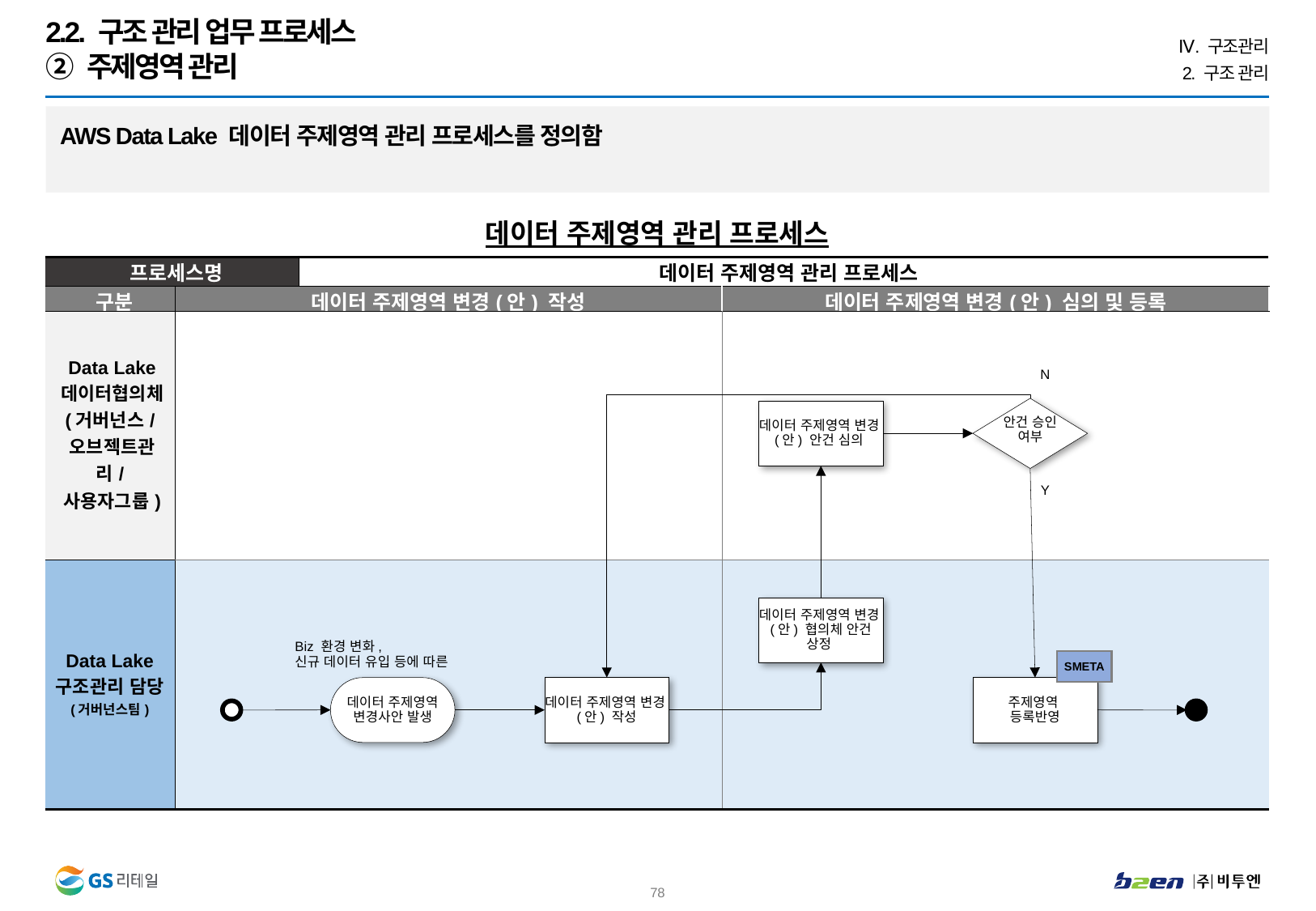

2.2. 구조 관리 업무 프로세스
② 주제영역 관리
Ⅳ. 구조관리
2. 구조 관리
AWS Data Lake 데이터 주제영역 관리 프로세스를 정의함
데이터 주제영역 관리 프로세스
| 프로세스명 |  | 데이터 주제영역 관리 프로세스 |  |
| --- | --- | --- | --- |
| 구분 | 데이터 주제영역 변경(안) 작성 |  | 데이터 주제영역 변경(안) 심의 및 등록 |
| Data Lake 데이터협의체 (거버넌스/오브젝트관리/사용자그룹) |  |  |  |
| Data Lake 구조관리 담당 (거버넌스팀) |  |  |  |
N
안건 승인
여부
데이터 주제영역 변경(안) 안건 심의
Y
데이터 주제영역 변경(안) 협의체 안건 상정
Biz 환경 변화,
신규 데이터 유입 등에 따른
SMETA
데이터 주제영역 변경사안 발생
데이터 주제영역 변경(안) 작성
주제영역
등록반영

78